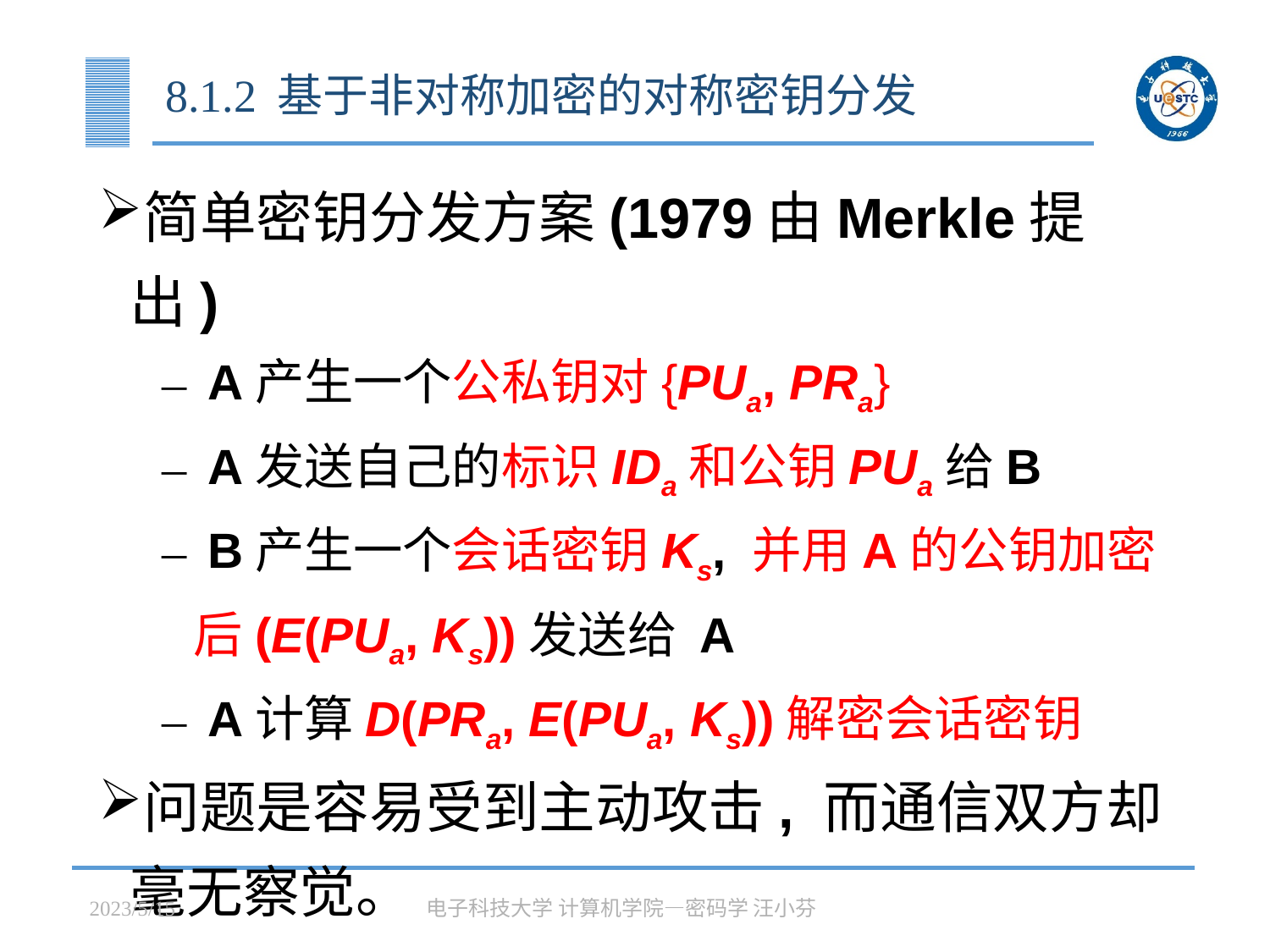

# 8.1.2 基于非对称加密的对称密钥分发
简单密钥分发方案(1979由Merkle提出)
 A产生一个公私钥对{PUa, PRa}
 A发送自己的标识IDa和公钥PUa给B
 B产生一个会话密钥Ks, 并用A的公钥加密后(E(PUa, Ks))发送给 A
 A计算D(PRa, E(PUa, Ks))解密会话密钥
问题是容易受到主动攻击, 而通信双方却毫无察觉。
2023/5/15
电子科技大学 计算机学院—密码学 汪小芬